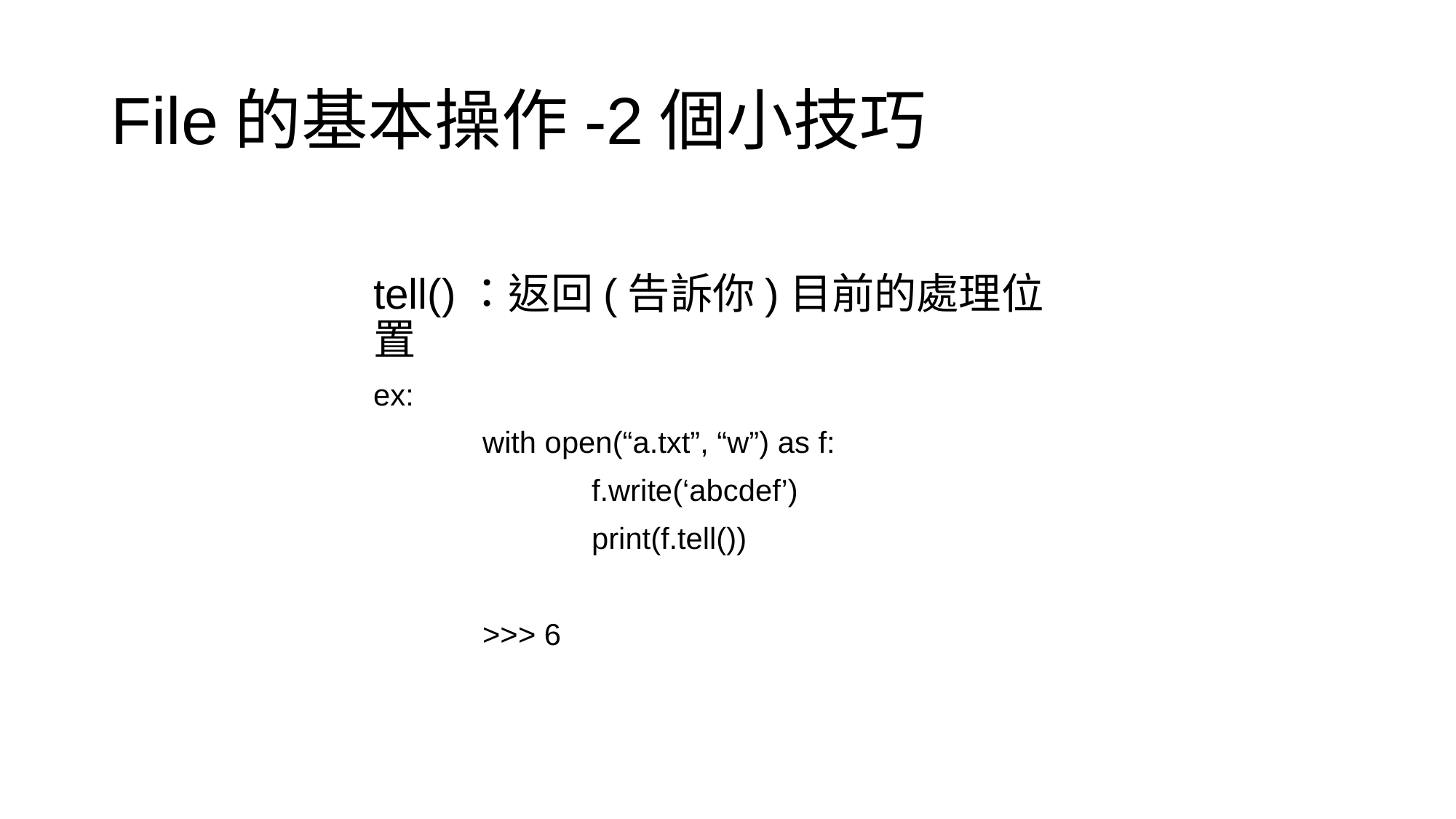

# File的基本操作-2個小技巧
tell()：返回(告訴你)目前的處理位置
ex:
	with open(“a.txt”, “w”) as f:
		f.write(‘abcdef’)
		print(f.tell())

	>>> 6